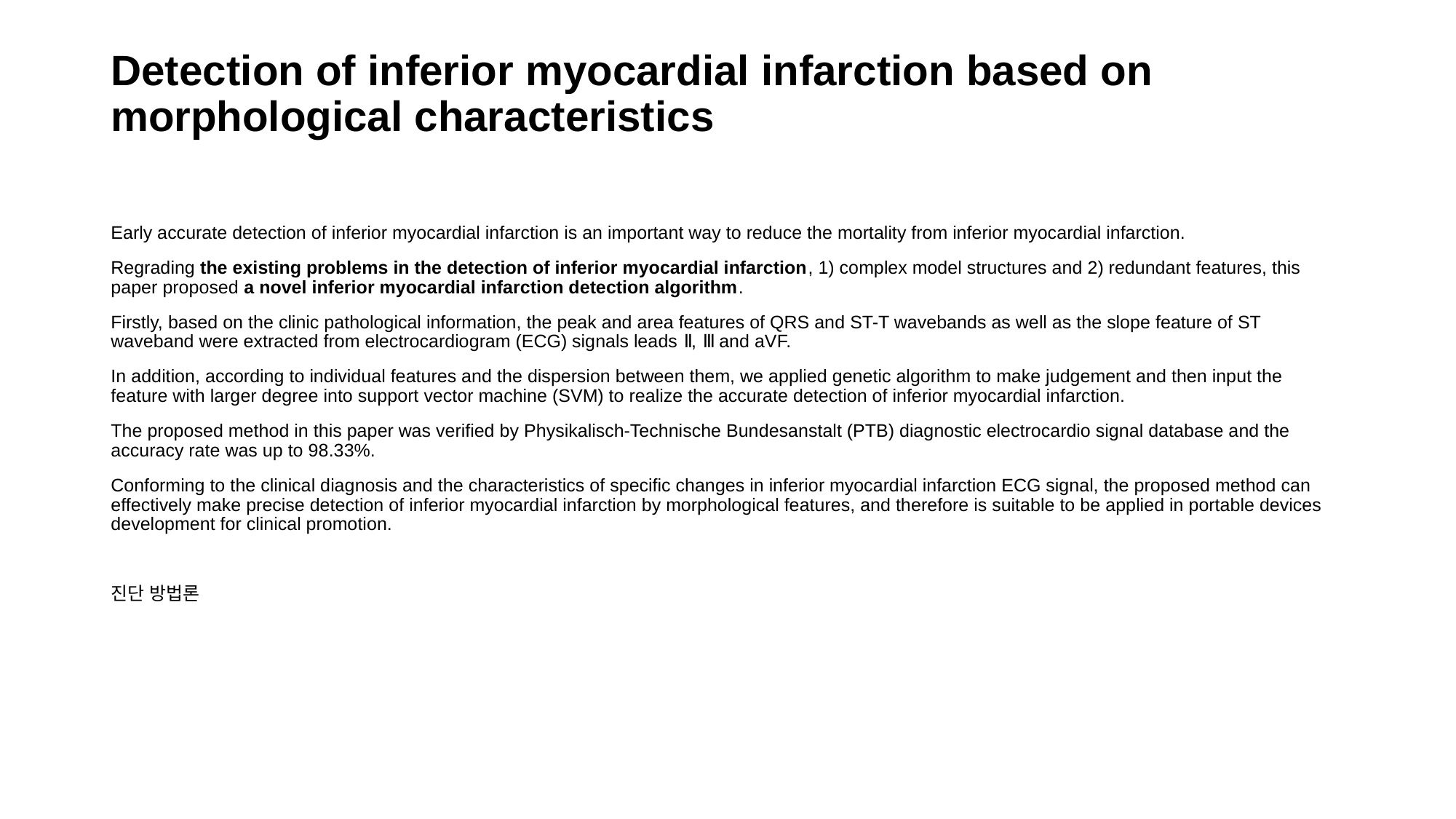

# Detection of inferior myocardial infarction based on morphological characteristics
Early accurate detection of inferior myocardial infarction is an important way to reduce the mortality from inferior myocardial infarction.
Regrading the existing problems in the detection of inferior myocardial infarction, 1) complex model structures and 2) redundant features, this paper proposed a novel inferior myocardial infarction detection algorithm.
Firstly, based on the clinic pathological information, the peak and area features of QRS and ST-T wavebands as well as the slope feature of ST waveband were extracted from electrocardiogram (ECG) signals leads Ⅱ, Ⅲ and aVF.
In addition, according to individual features and the dispersion between them, we applied genetic algorithm to make judgement and then input the feature with larger degree into support vector machine (SVM) to realize the accurate detection of inferior myocardial infarction.
The proposed method in this paper was verified by Physikalisch-Technische Bundesanstalt (PTB) diagnostic electrocardio signal database and the accuracy rate was up to 98.33%.
Conforming to the clinical diagnosis and the characteristics of specific changes in inferior myocardial infarction ECG signal, the proposed method can effectively make precise detection of inferior myocardial infarction by morphological features, and therefore is suitable to be applied in portable devices development for clinical promotion.

진단 방법론